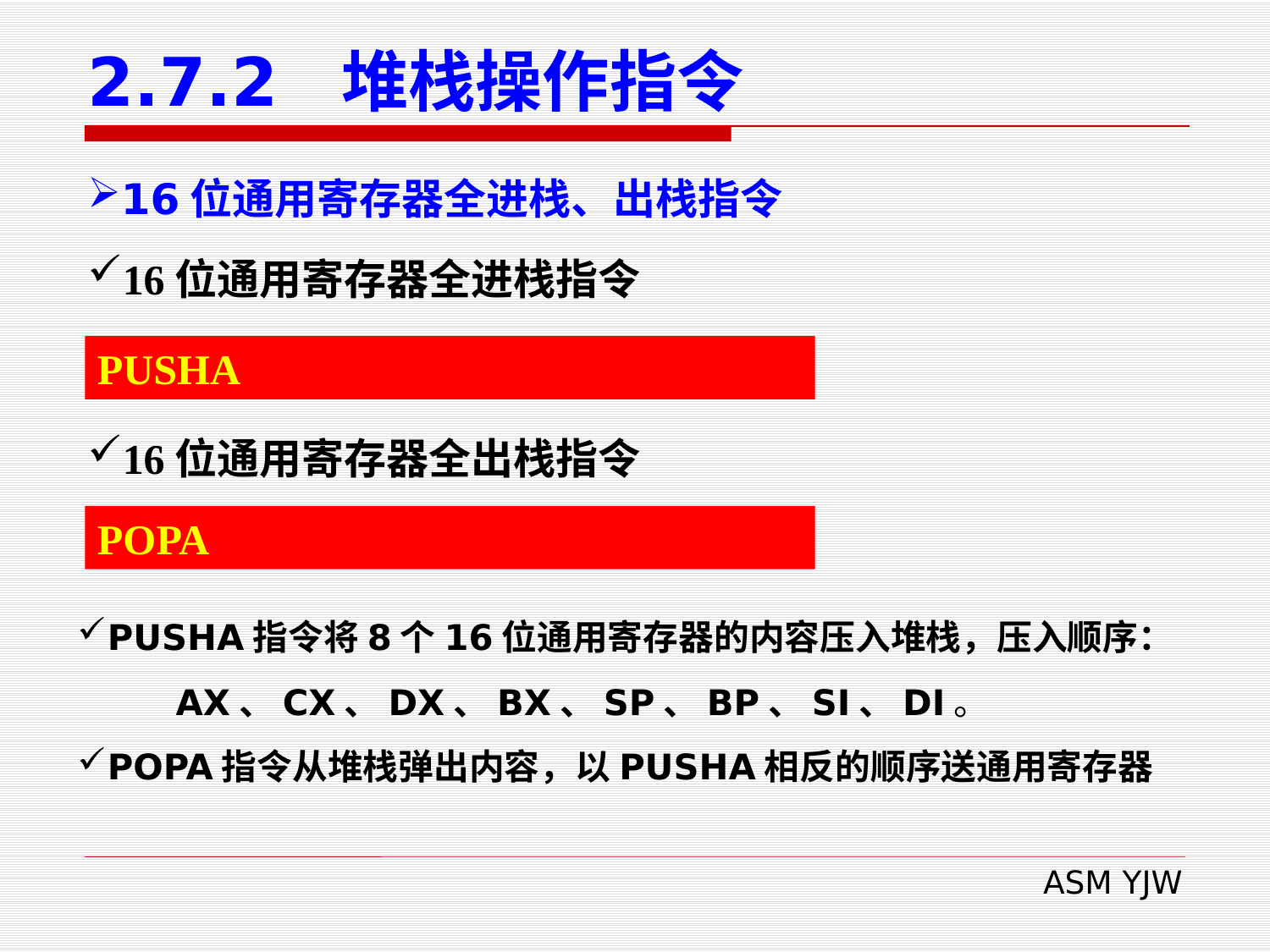

# 2.7.2  堆栈操作指令
16位通用寄存器全进栈、出栈指令
16位通用寄存器全进栈指令
PUSHA
16位通用寄存器全出栈指令
POPA
PUSHA指令将8个16位通用寄存器的内容压入堆栈，压入顺序：
        AX、CX、DX、BX、SP、BP、SI、DI。
POPA指令从堆栈弹出内容，以PUSHA相反的顺序送通用寄存器